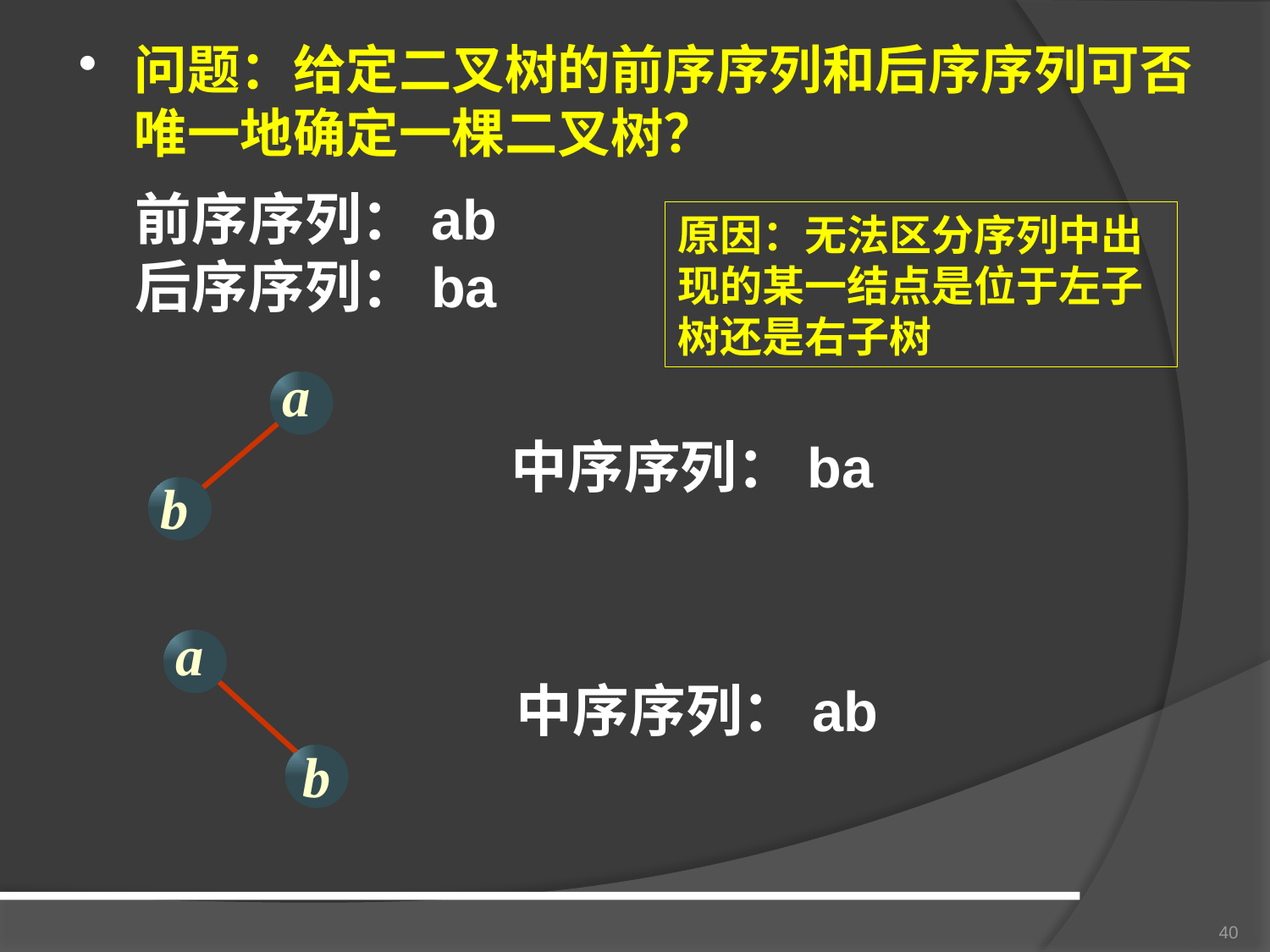

问题：给定二叉树的前序序列和后序序列可否唯一地确定一棵二叉树？

前序序列：ab
后序序列：ba
原因：无法区分序列中出现的某一结点是位于左子树还是右子树
a

b

中序序列：ba
a

b

中序序列：ab
40